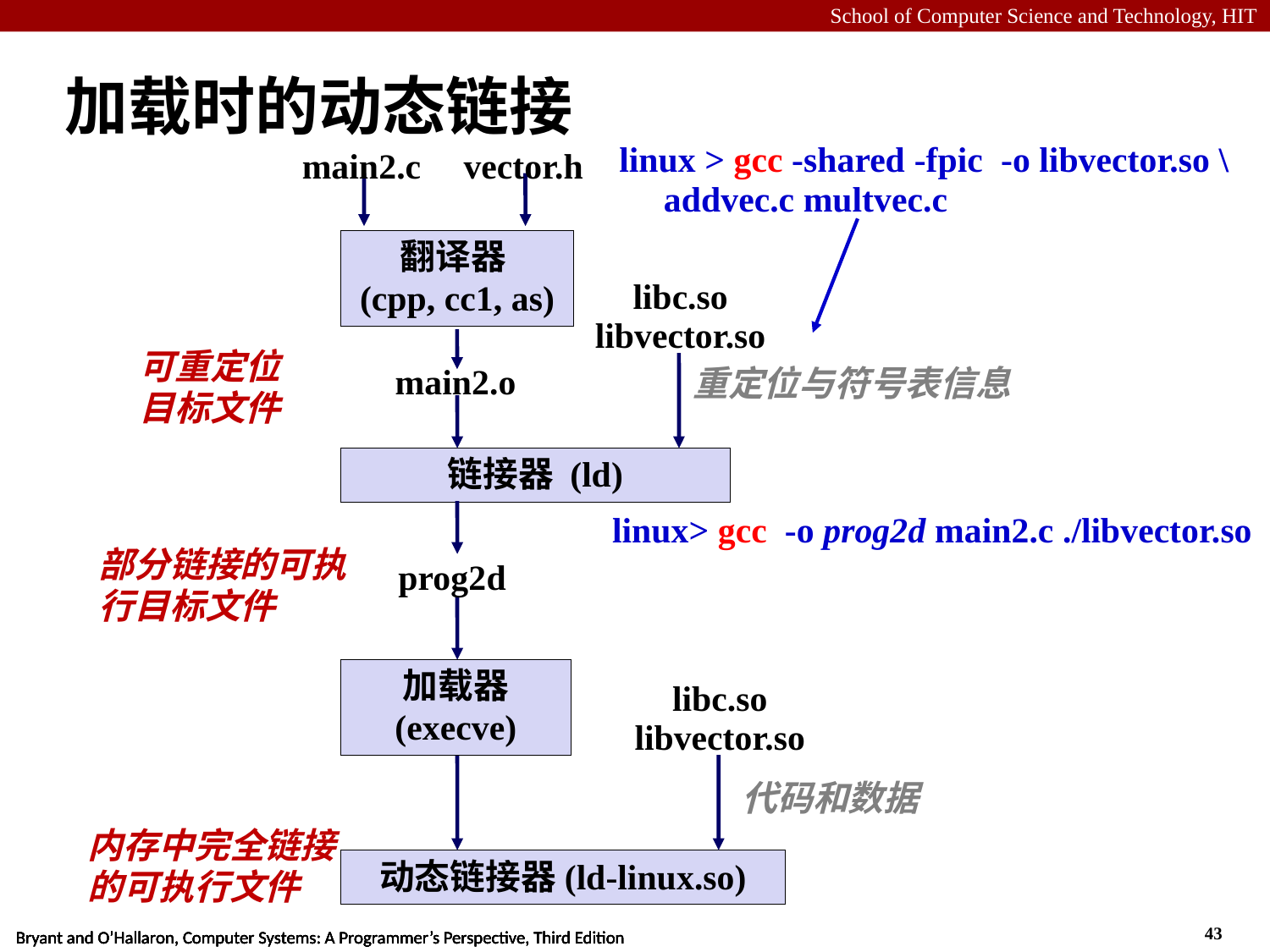

# 加载时的动态链接
linux > gcc -shared -fpic  -o libvector.so \
     addvec.c multvec.c

libc.so
libvector.so
重定位与符号表信息
main2.c
vector.h

翻译器
(cpp, cc1, as)

可重定位
目标文件
main2.o

链接器 (ld)

linux> gcc  -o prog2d main2.c ./libvector.so
部分链接的可执行目标文件
prog2d

加载器 (execve)
libc.so
libvector.so

代码和数据
内存中完全链接的可执行文件
动态链接器(ld-linux.so)